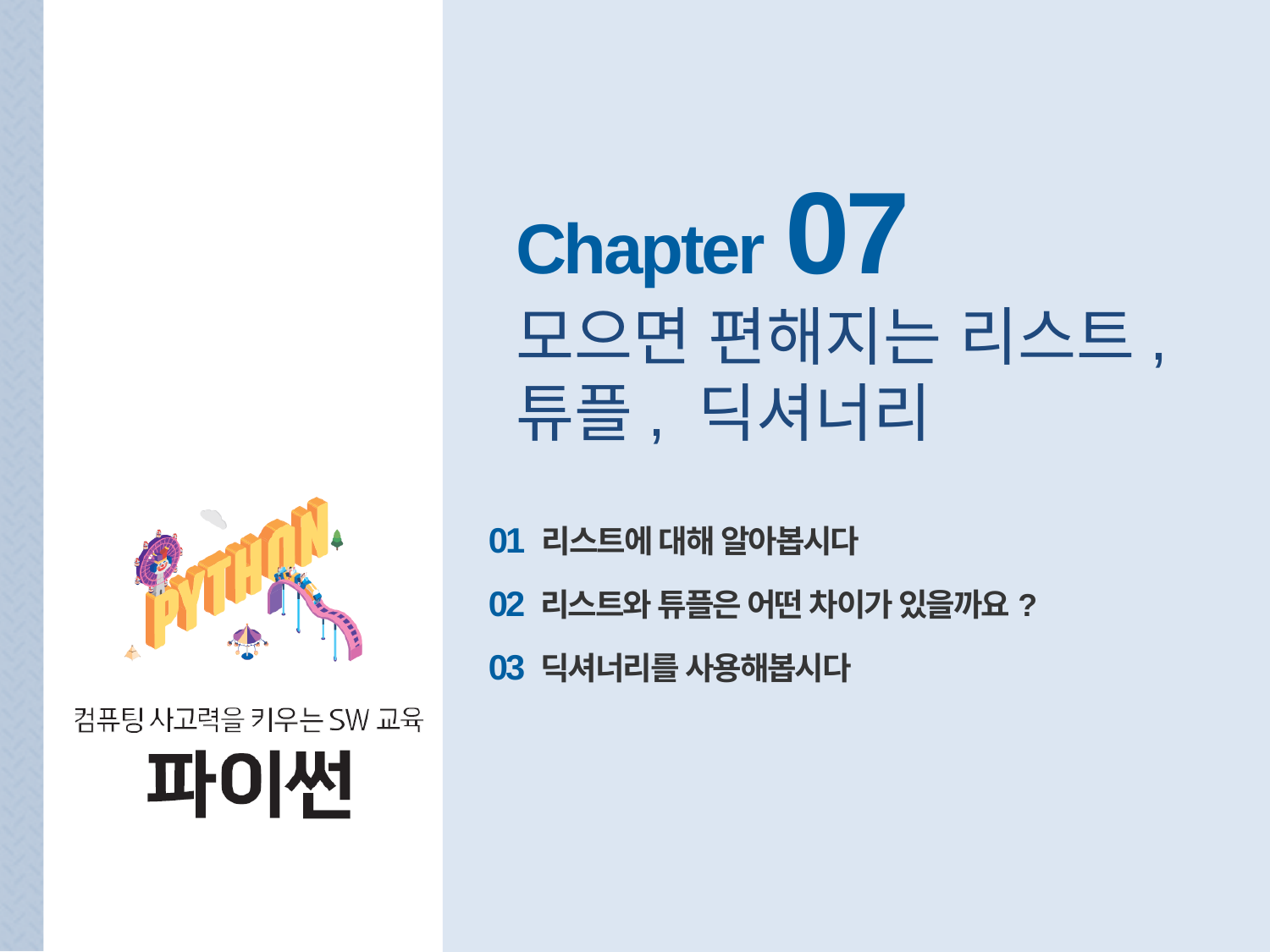

Chapter 07
모으면 편해지는 리스트,
튜플, 딕셔너리
01 리스트에 대해 알아봅시다
02 리스트와 튜플은 어떤 차이가 있을까요?
03 딕셔너리를 사용해봅시다